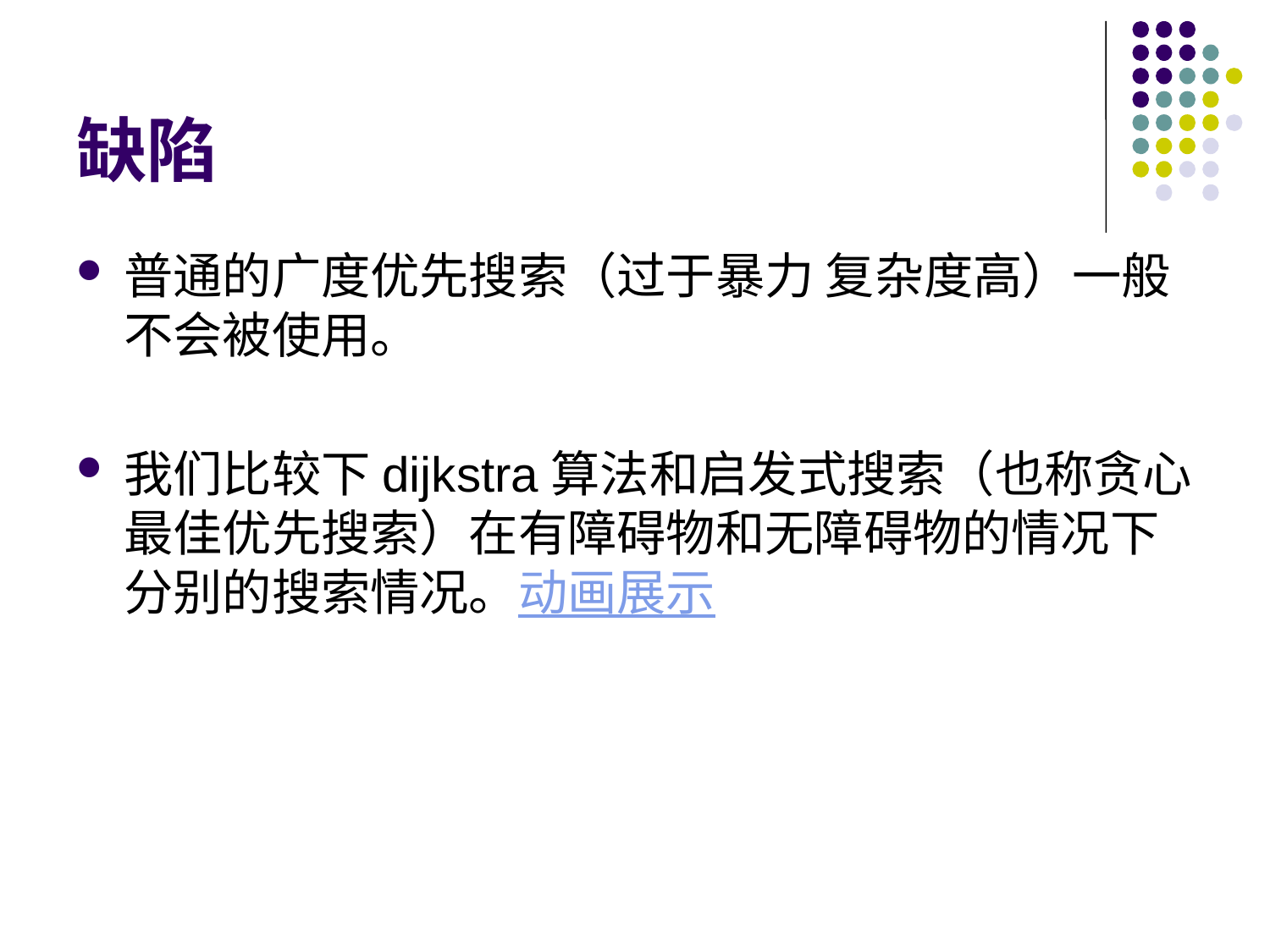

# 缺陷
普通的广度优先搜索（过于暴力 复杂度高）一般不会被使用。

我们比较下dijkstra算法和启发式搜索（也称贪心最佳优先搜索）在有障碍物和无障碍物的情况下分别的搜索情况。动画展示